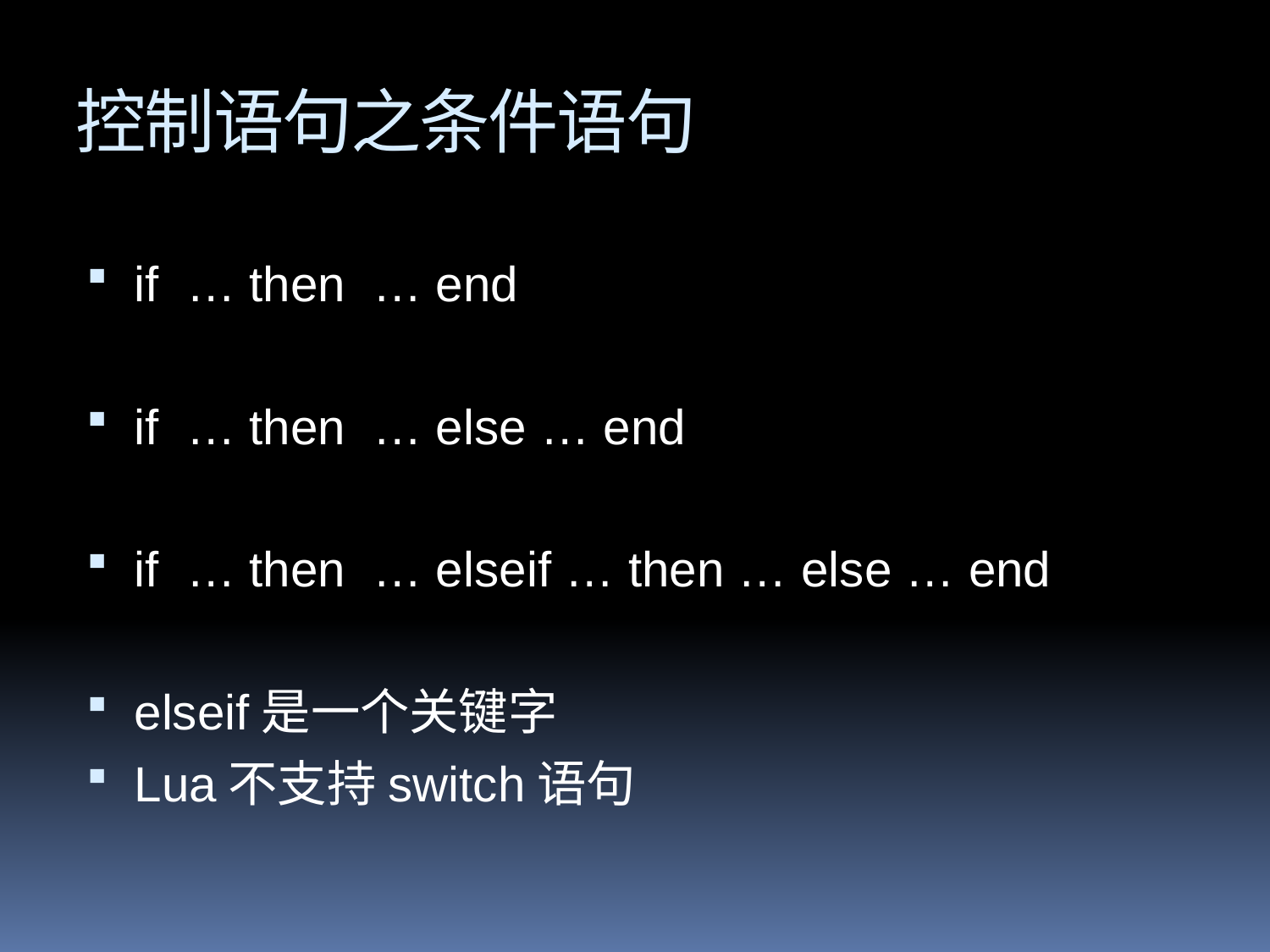

# 控制语句之条件语句
if  … then  … end

if  … then  … else … end

if  … then  … elseif … then … else … end

elseif是一个关键字
Lua不支持switch语句